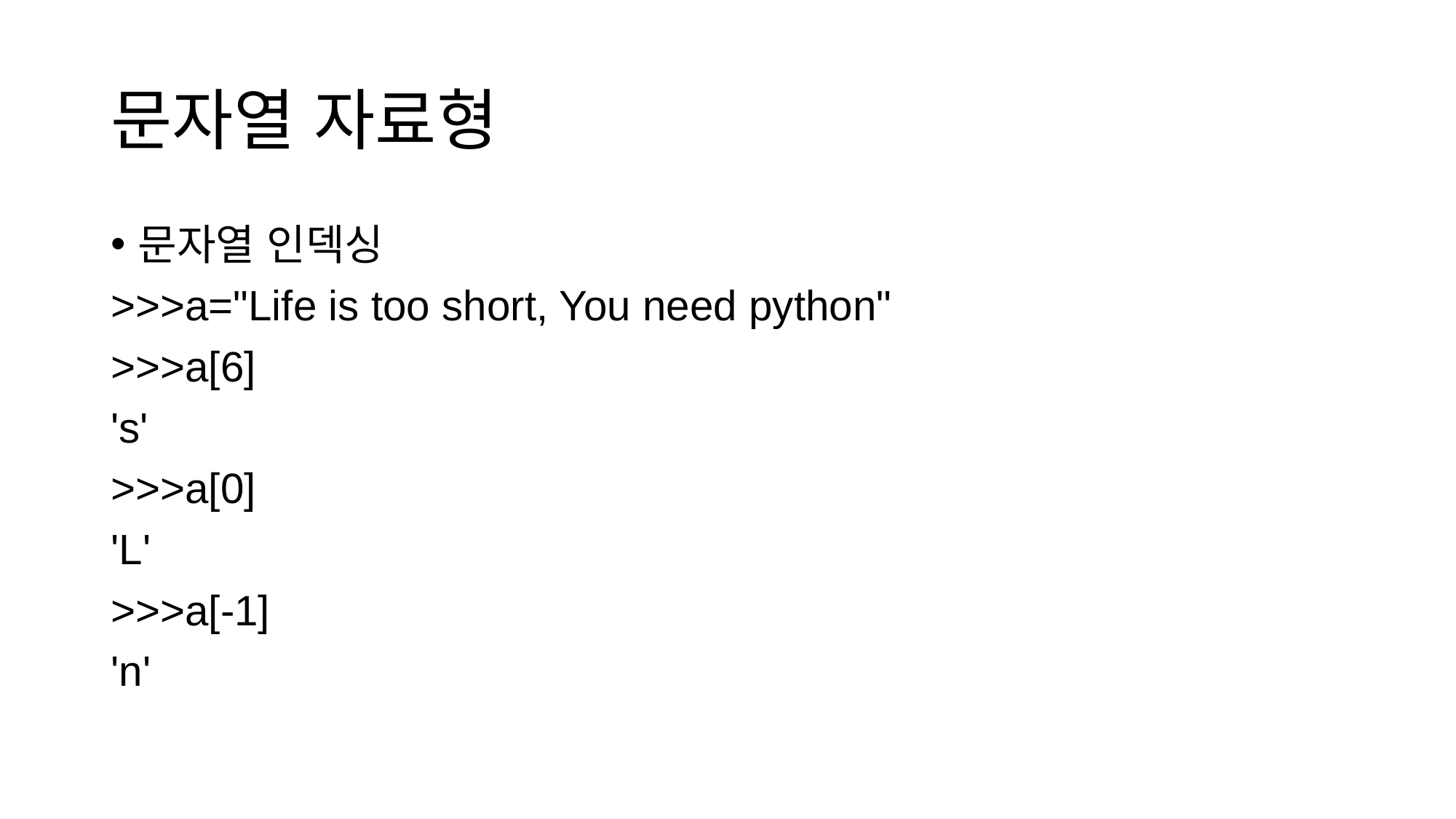

# 문자열 자료형
문자열 인덱싱
>>>a="Life is too short, You need python"
>>>a[6]
's'
>>>a[0]
'L'
>>>a[-1]
'n'